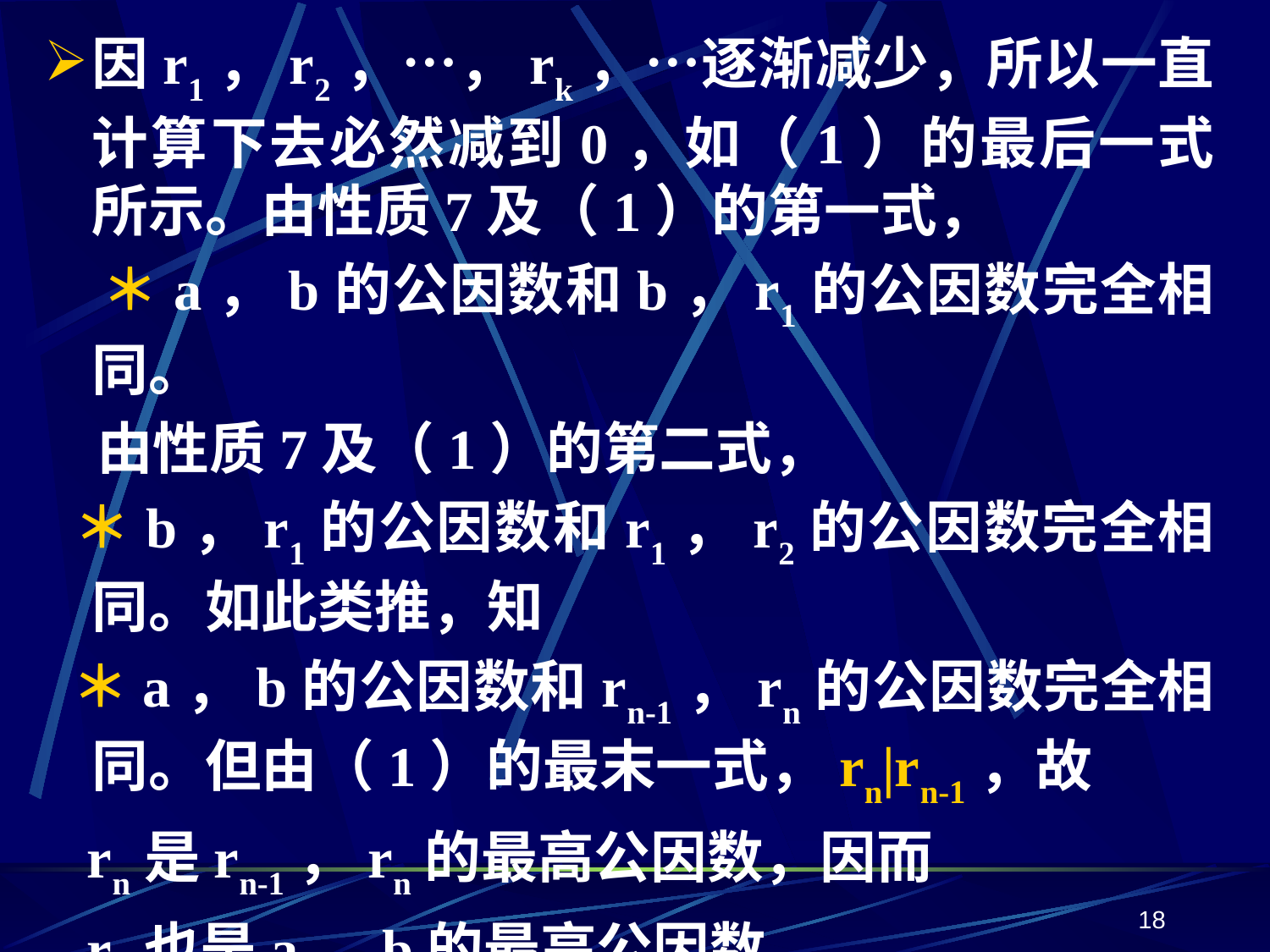

因r1，r2，…，rk，…逐渐减少，所以一直计算下去必然减到0，如（1）的最后一式所示。由性质7及（1）的第一式，
   ＊a，b的公因数和b，r1的公因数完全相同。
   由性质7及（1）的第二式，
 ＊b，r1的公因数和r1，r2的公因数完全相同。如此类推，知
 ＊a，b的公因数和rn-1，rn的公因数完全相同。但由（1）的最末一式，rn|rn-1，故
   rn是rn-1，rn的最高公因数，因而
   rn也是a，b的最高公因数。
18